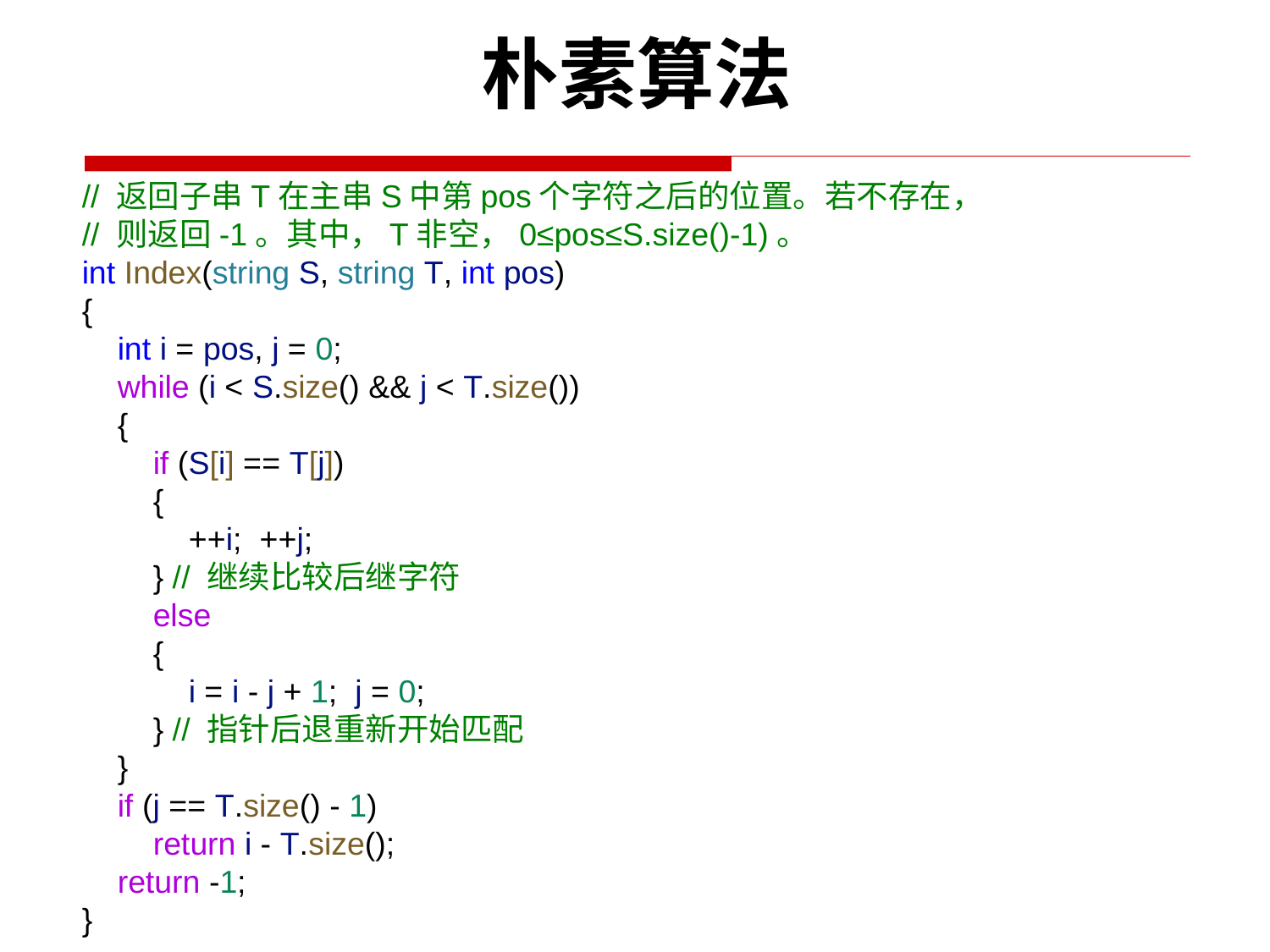

朴素算法
// 返回子串T在主串S中第pos个字符之后的位置。若不存在，
// 则返回-1。其中，T非空，0≤pos≤S.size()-1)。
int Index(string S, string T, int pos)
{
    int i = pos, j = 0;
    while (i < S.size() && j < T.size())
    {
        if (S[i] == T[j])
        {
            ++i;  ++j;
        } // 继续比较后继字符
        else
        {
            i = i - j + 1;  j = 0;
        } // 指针后退重新开始匹配
    }
    if (j == T.size() - 1)
        return i - T.size();
    return -1;
}